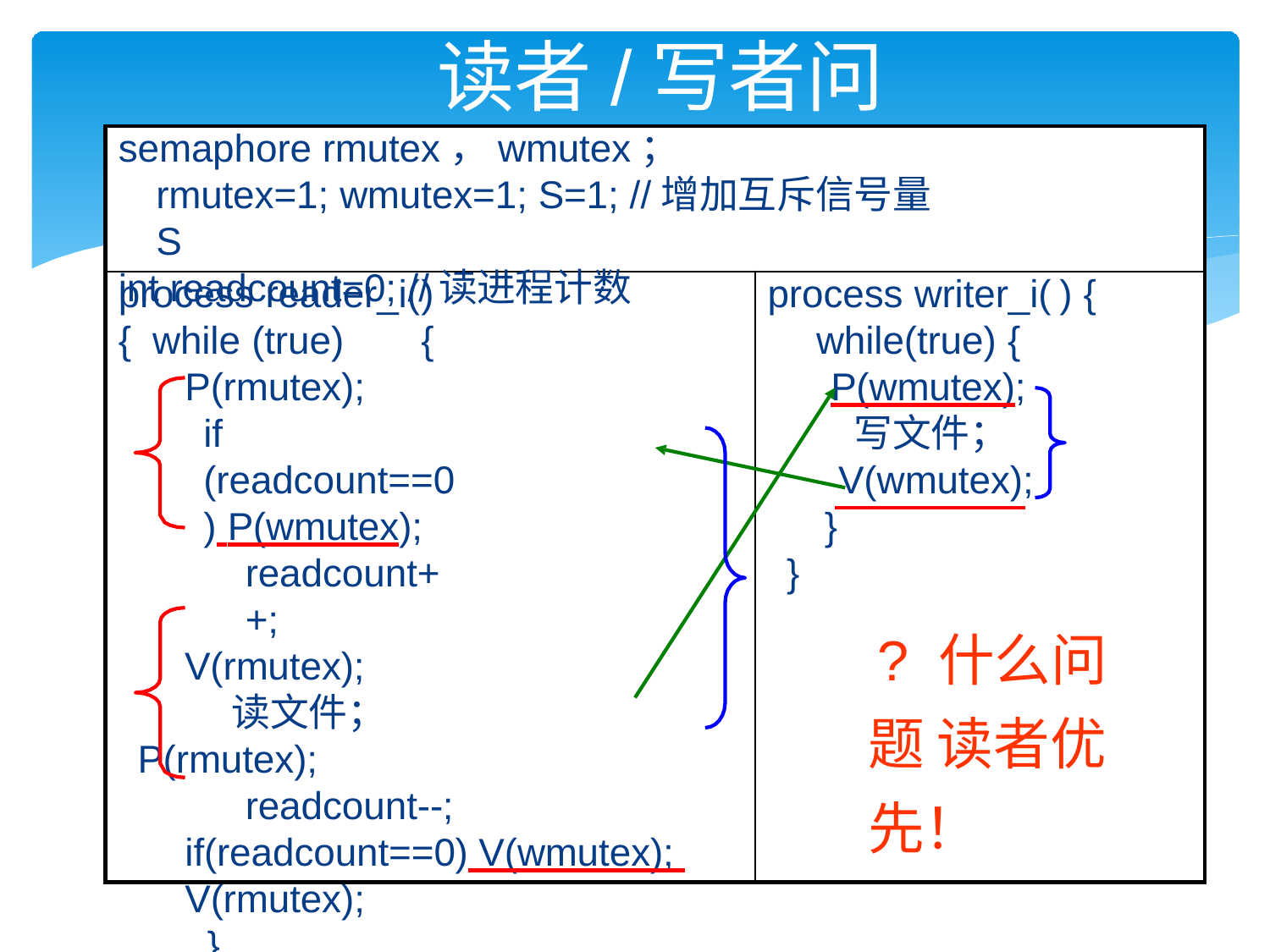

# 读者/写者问题
semaphore rmutex，wmutex；
rmutex=1; wmutex=1; S=1; //增加互斥信号量S
int readcount=0; //读进程计数

process reader_i(	) {  while (true)	{
P(rmutex);
if (readcount==0) P(wmutex);
readcount++;
V(rmutex);  读文件；
P(rmutex);
readcount--;  if(readcount==0) V(wmutex);  V(rmutex);
}
}
process writer_i(	) {  while(true) {
P(wmutex);  写文件；  V(wmutex);

}

}
? 什么问题 读者优先！